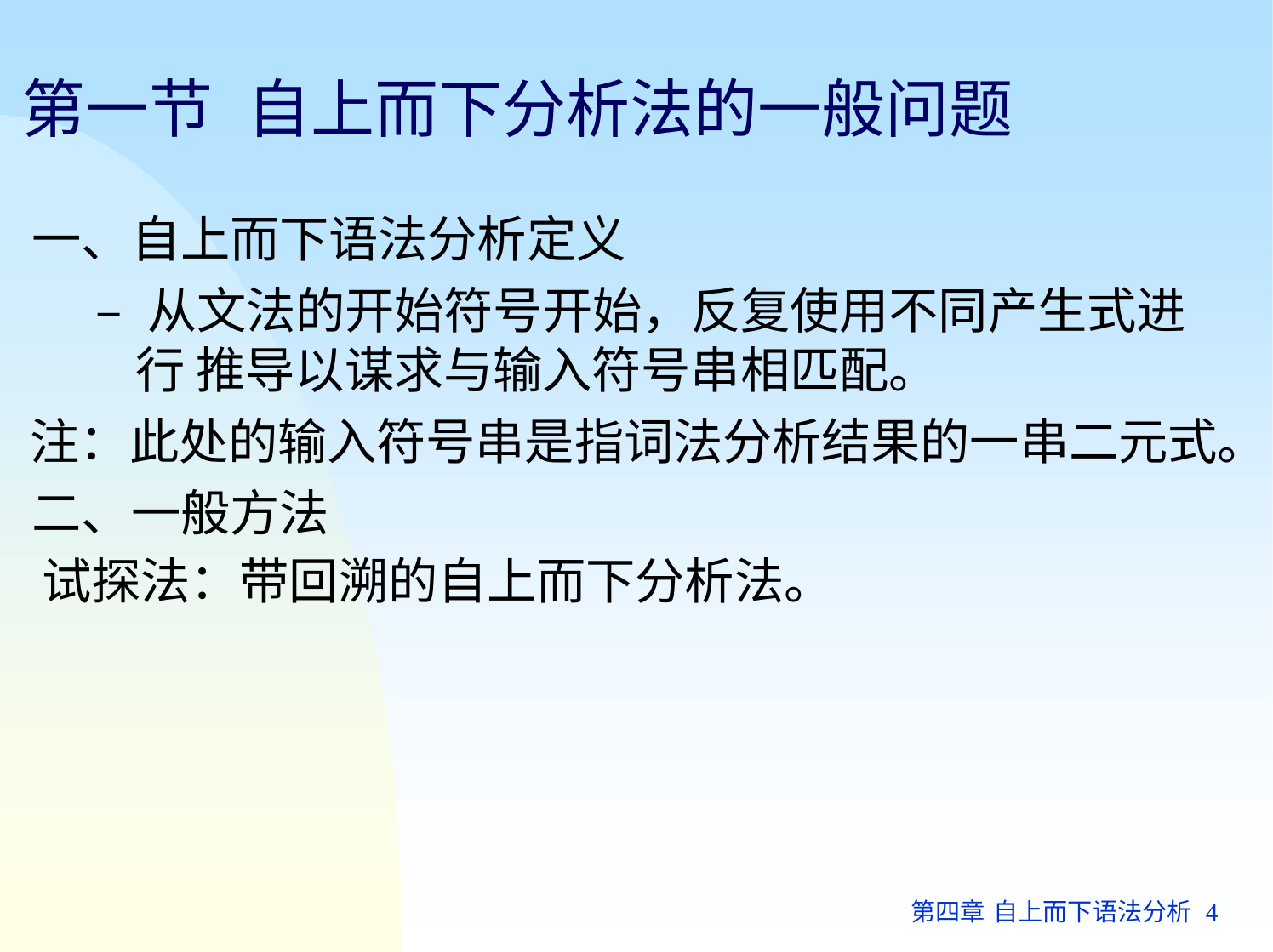

# 第一节	自上而下分析法的一般问题
一、自上而下语法分析定义
– 从文法的开始符号开始，反复使用不同产生式进行 推导以谋求与输入符号串相匹配。
注：此处的输入符号串是指词法分析结果的一串二元式。 二、一般方法
试探法：带回溯的自上而下分析法。
第四章 自上而下语法分析 4